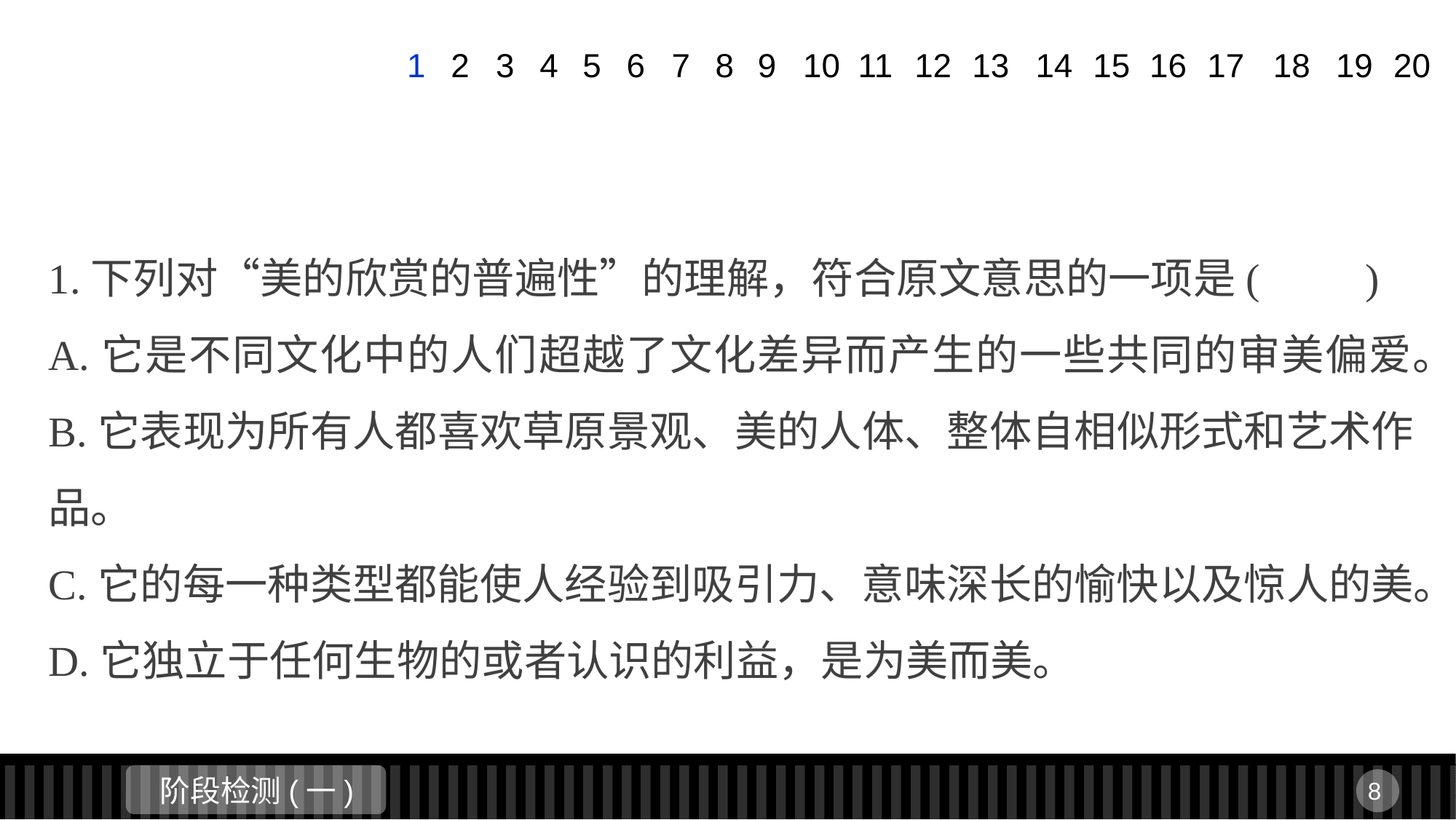

1
2
3
4
5
6
7
8
9
11
12
13
14
15
16
17
18
19
20
10
1.下列对“美的欣赏的普遍性”的理解，符合原文意思的一项是(　　)
A.它是不同文化中的人们超越了文化差异而产生的一些共同的审美偏爱。
B.它表现为所有人都喜欢草原景观、美的人体、整体自相似形式和艺术作品。
C.它的每一种类型都能使人经验到吸引力、意味深长的愉快以及惊人的美。
D.它独立于任何生物的或者认识的利益，是为美而美。